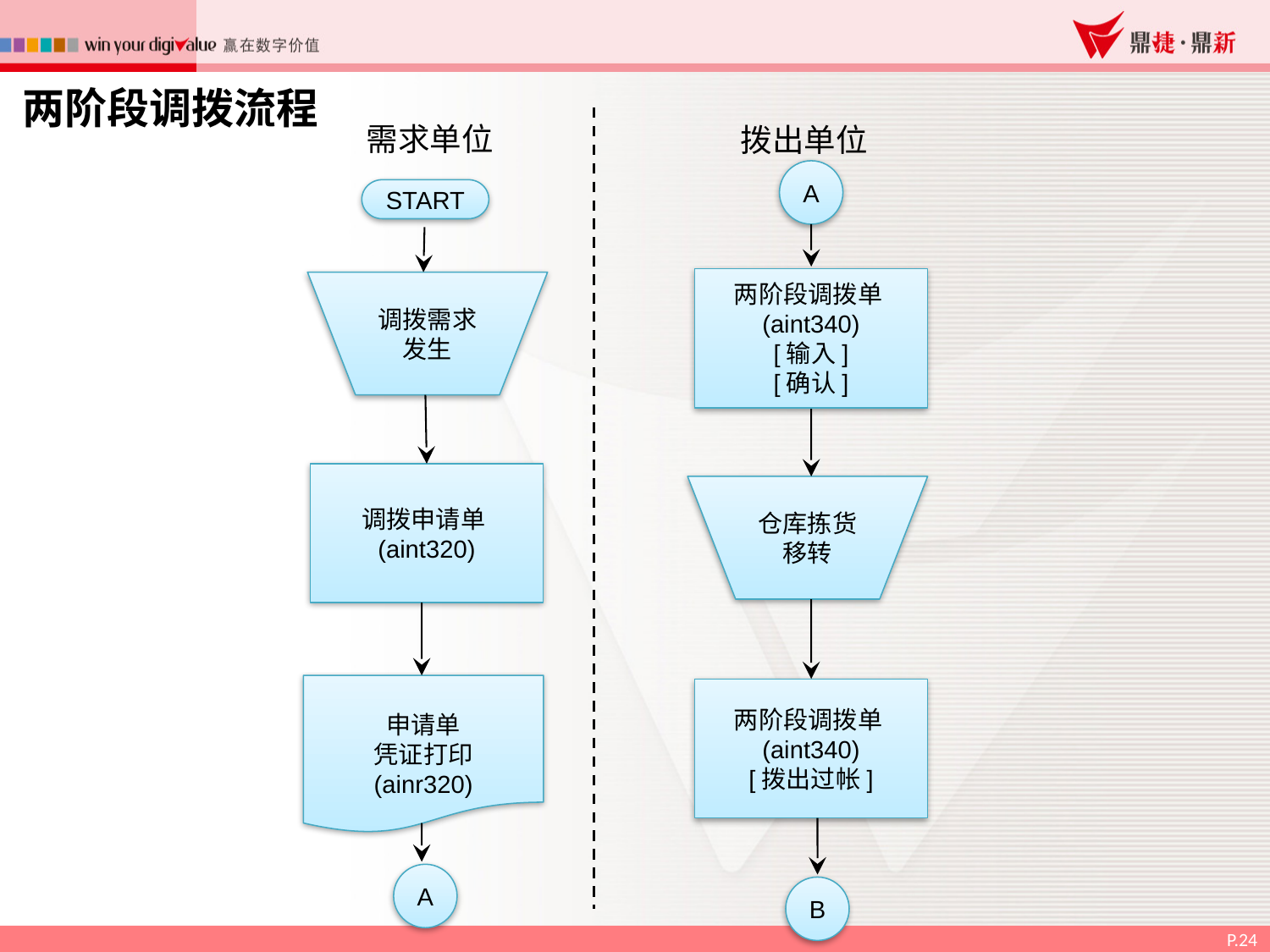

两阶段调拨流程
需求单位
拨出单位
A
START

两阶段调拨单(aint340)
[输入]
[确认]
调拨需求发生

调拨申请单(aint320)
仓库拣货移转

申请单
凭证打印
(ainr320)
两阶段调拨单(aint340)
[拨出过帐]

A
B